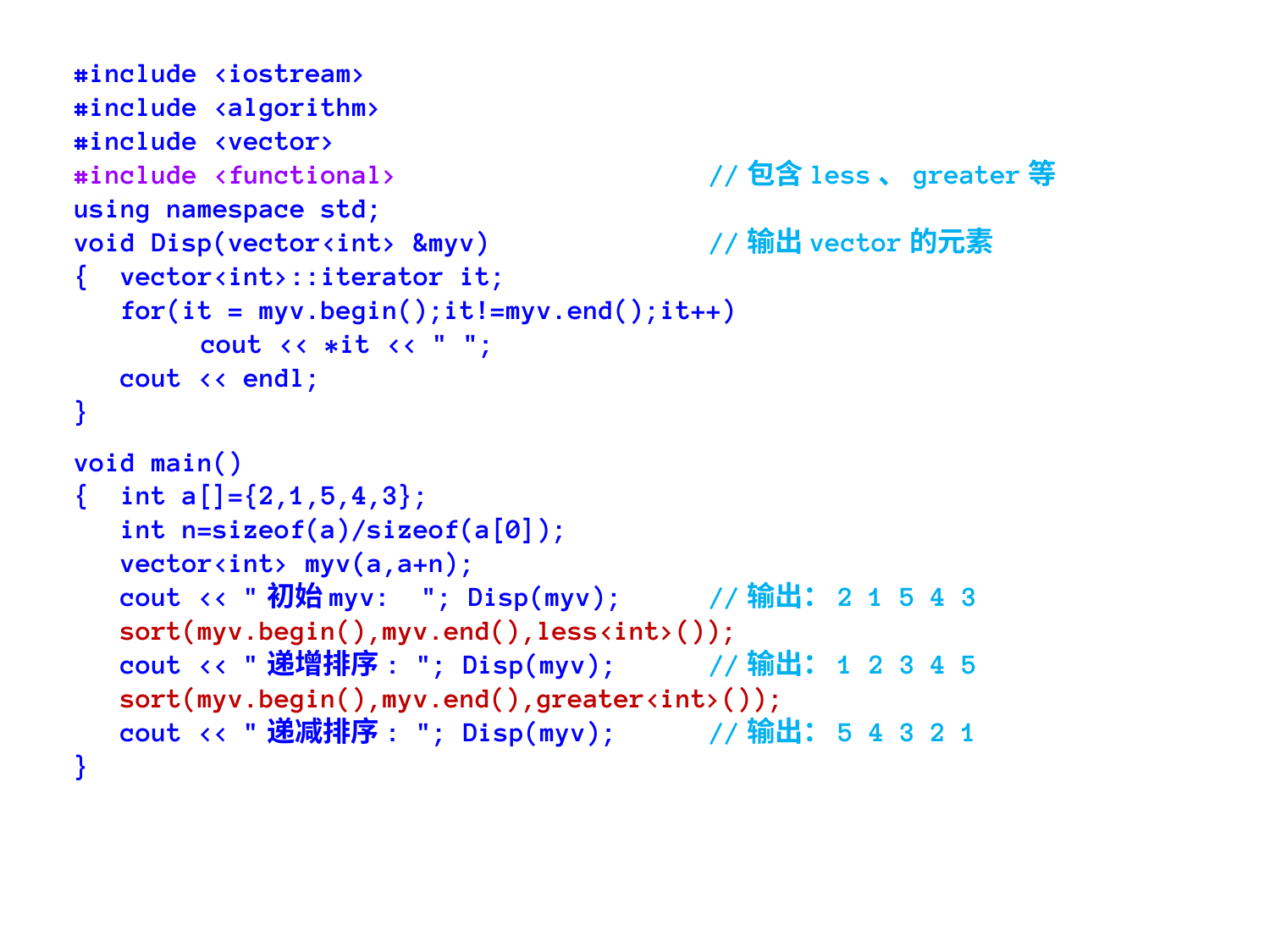

#include <iostream>
#include <algorithm>
#include <vector>
#include <functional>			//包含less、greater等
using namespace std;
void Disp(vector<int> &myv)		//输出vector的元素
{  vector<int>::iterator it;
   for(it = myv.begin();it!=myv.end();it++)
	cout << *it << " ";
   cout << endl;
}
void main()
{  int a[]={2,1,5,4,3};
   int n=sizeof(a)/sizeof(a[0]);
   vector<int> myv(a,a+n);
   cout << "初始myv:  "; Disp(myv);	//输出：2 1 5 4 3
   sort(myv.begin(),myv.end(),less<int>());
   cout << "递增排序: "; Disp(myv);	//输出：1 2 3 4 5
   sort(myv.begin(),myv.end(),greater<int>());
   cout << "递减排序: "; Disp(myv);	//输出：5 4 3 2 1
}